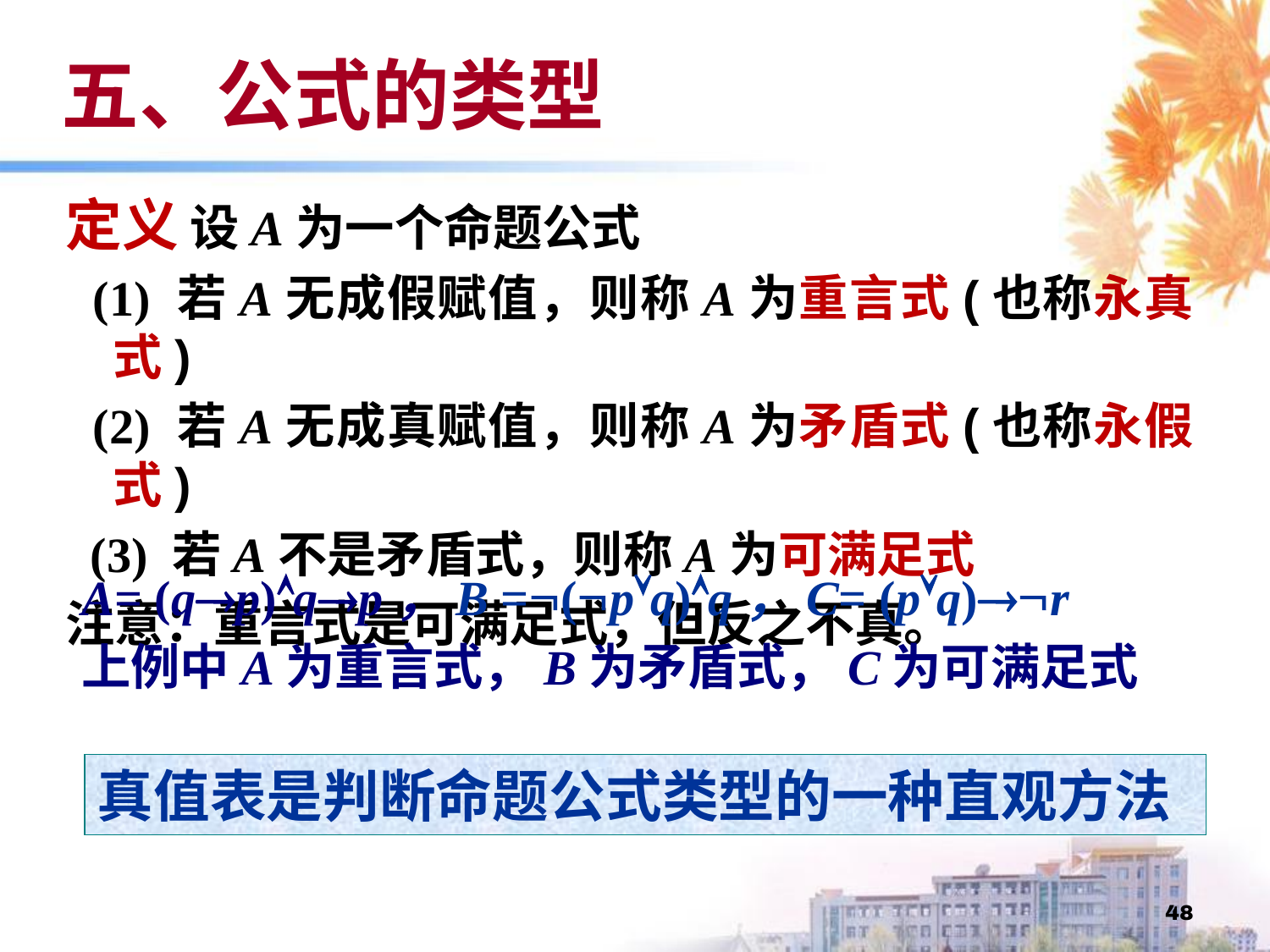

# 五、公式的类型
定义 设A为一个命题公式
  (1) 若A无成假赋值，则称A为重言式(也称永真式)
  (2) 若A无成真赋值，则称A为矛盾式(也称永假式)
  (3) 若A不是矛盾式，则称A为可满足式
注意：重言式是可满足式，但反之不真。

A= (q→p)∧q→p，B =¬(¬p∨q)∧q，C= (p∨q)→¬r
上例中A为重言式，B为矛盾式，C为可满足式
真值表是判断命题公式类型的一种直观方法
48